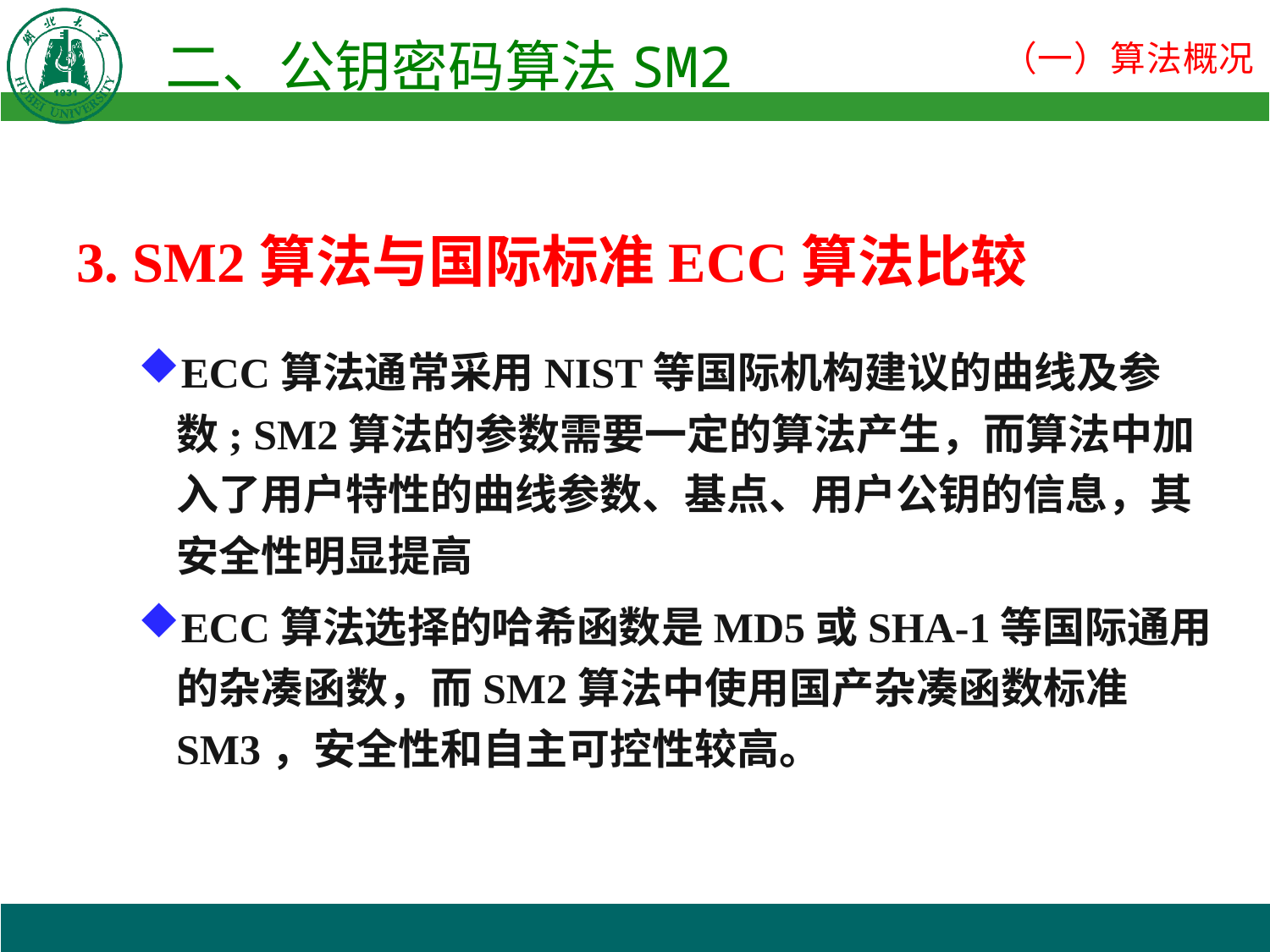

3. SM2算法与国际标准ECC算法比较
ECC算法通常采用NIST等国际机构建议的曲线及参数; SM2算法的参数需要一定的算法产生，而算法中加入了用户特性的曲线参数、基点、用户公钥的信息，其安全性明显提高
ECC算法选择的哈希函数是MD5或SHA-1等国际通用的杂凑函数，而SM2算法中使用国产杂凑函数标准SM3，安全性和自主可控性较高。